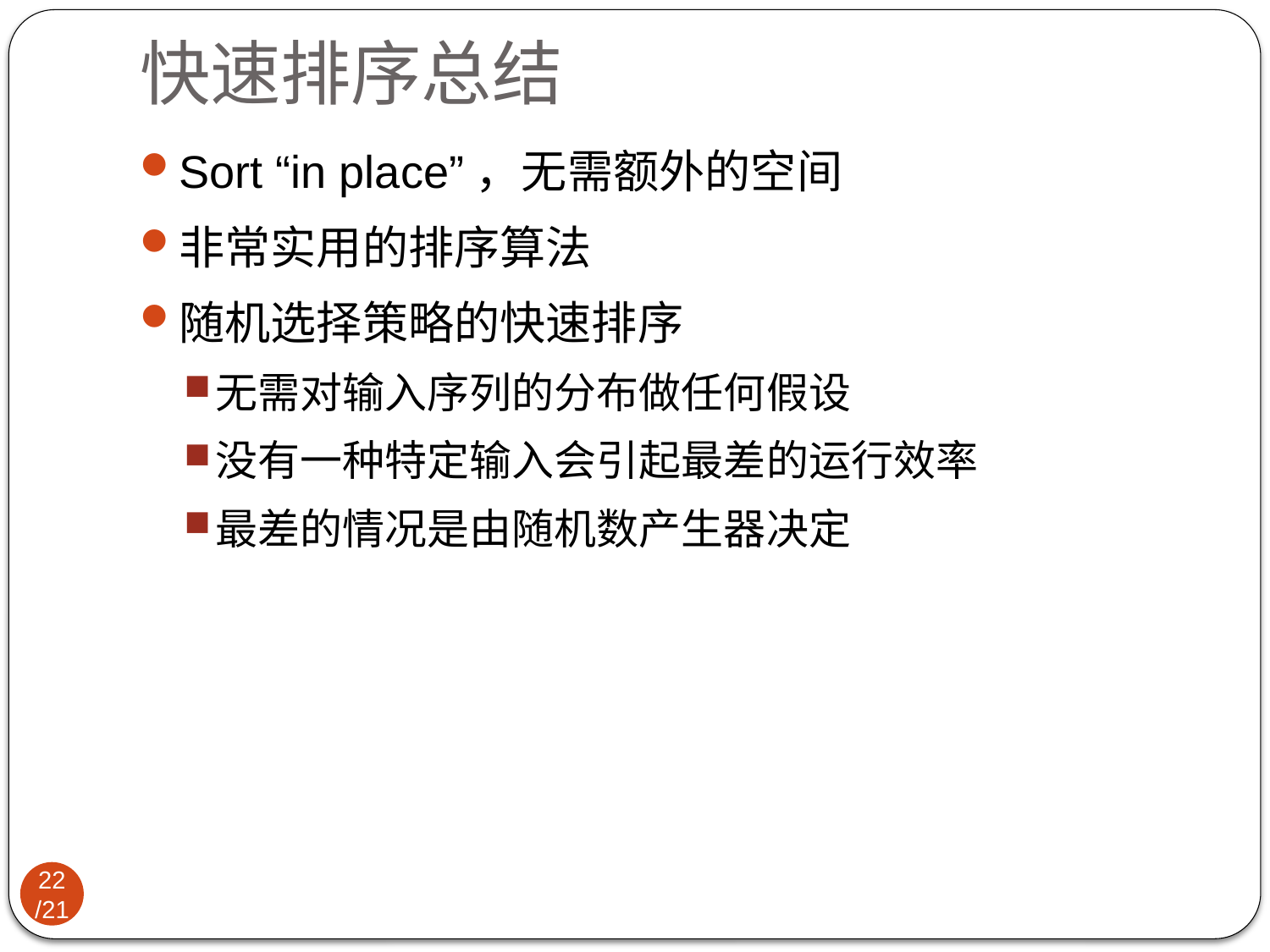

# 快速排序总结
Sort “in place”，无需额外的空间
非常实用的排序算法
随机选择策略的快速排序
无需对输入序列的分布做任何假设
没有一种特定输入会引起最差的运行效率
最差的情况是由随机数产生器决定
22/21